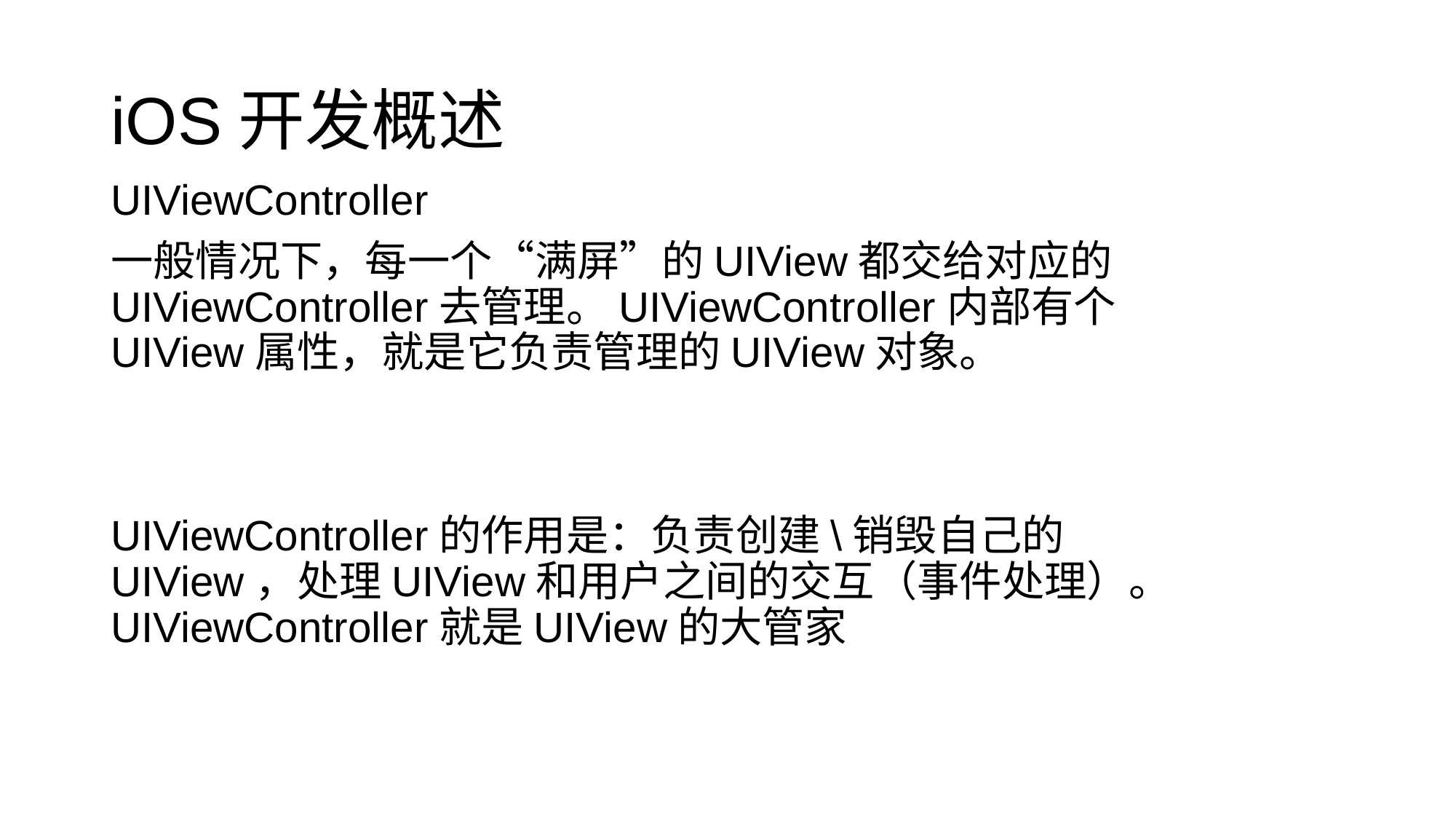

# iOS开发概述
UIViewController
一般情况下，每一个“满屏”的UIView都交给对应的UIViewController去管理。UIViewController内部有个UIView属性，就是它负责管理的UIView对象。

UIViewController的作用是：负责创建\销毁自己的UIView，处理UIView和用户之间的交互（事件处理）。 UIViewController就是UIView的大管家